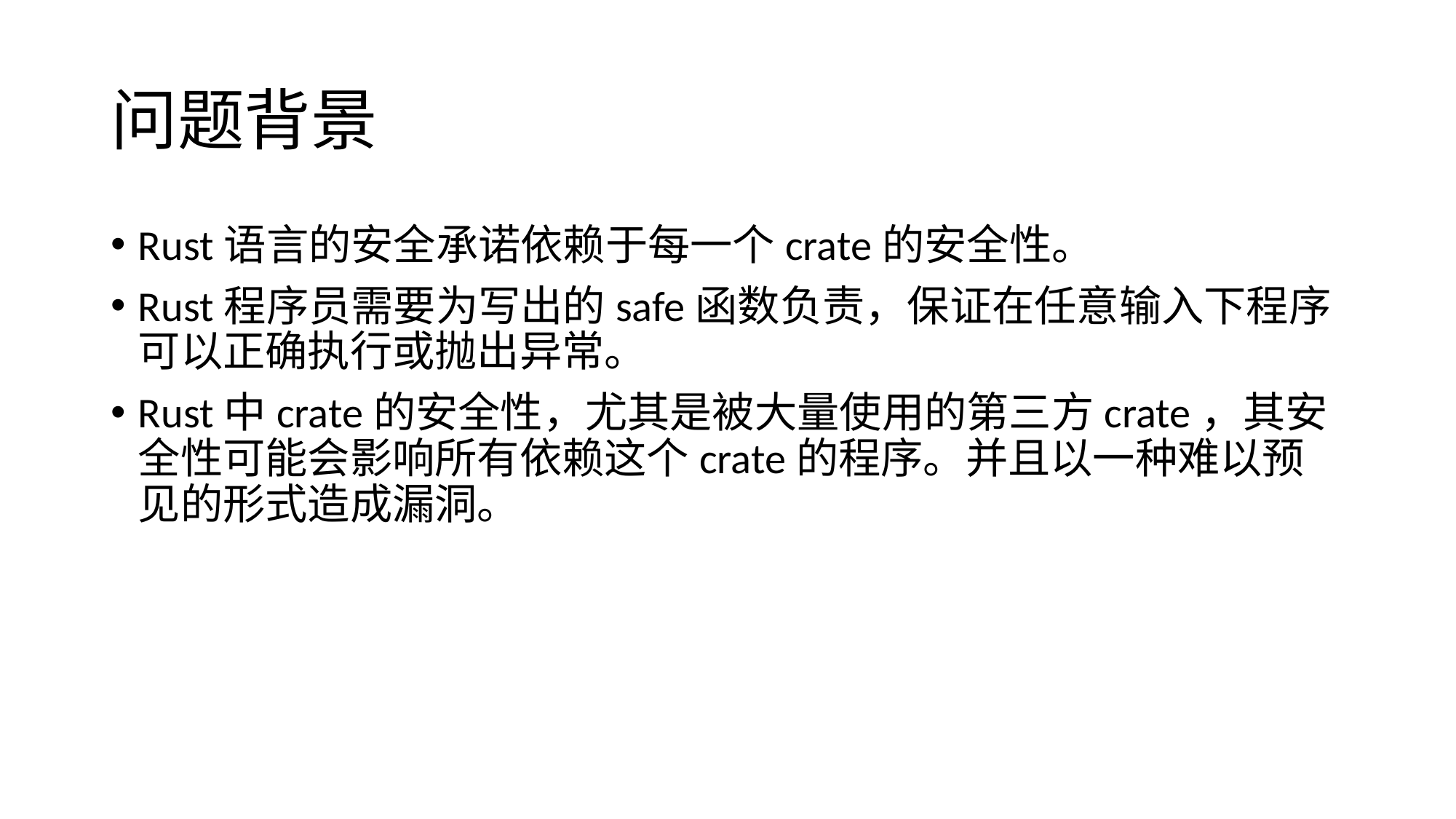

# 问题背景
Rust语言的安全承诺依赖于每一个crate的安全性。
Rust程序员需要为写出的safe函数负责，保证在任意输入下程序可以正确执行或抛出异常。
Rust中crate的安全性，尤其是被大量使用的第三方crate，其安全性可能会影响所有依赖这个crate的程序。并且以一种难以预见的形式造成漏洞。